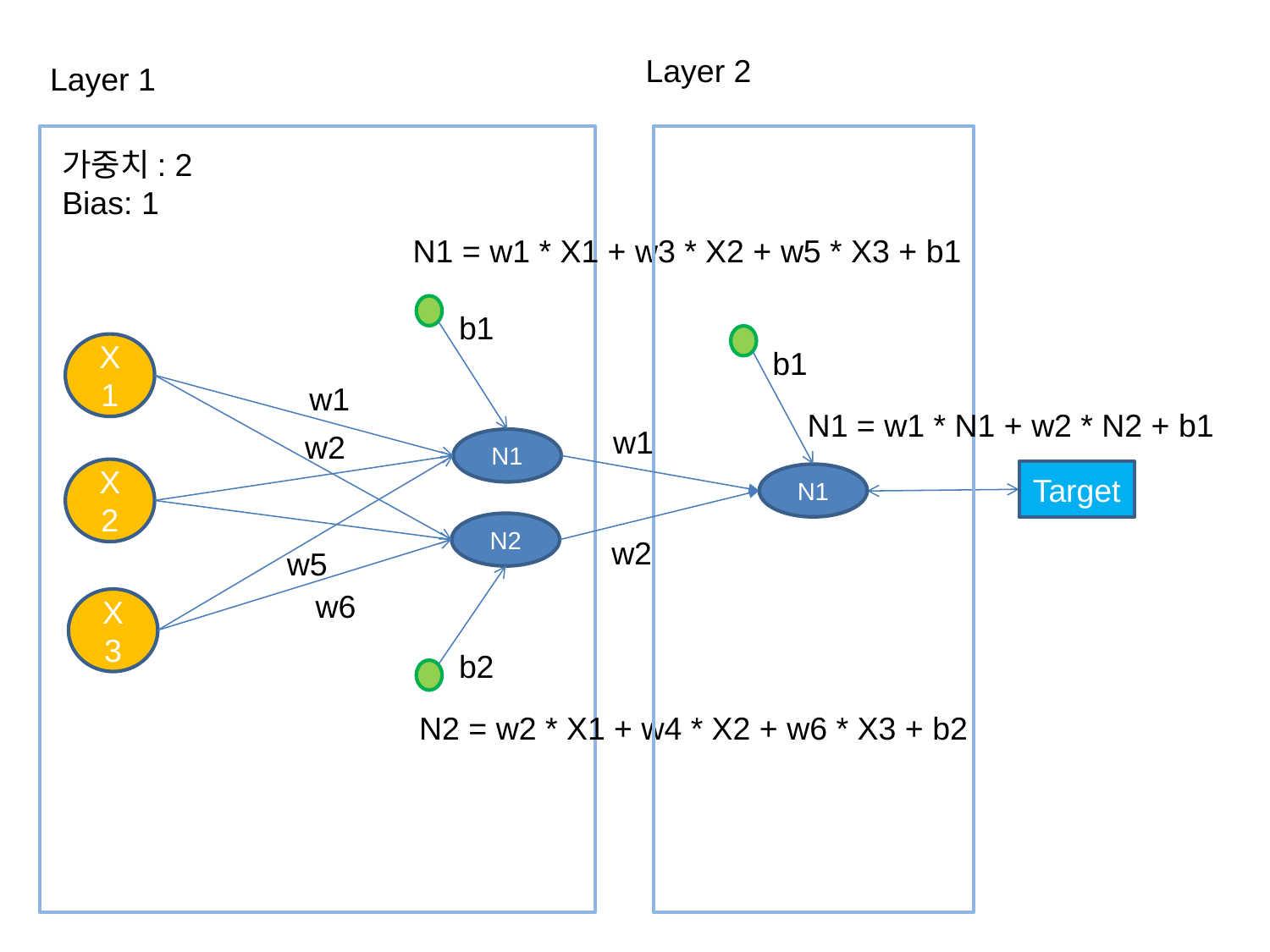

Layer 2
Layer 1

가중치: 2
Bias: 1
N1 = w1 * X1 + w3 * X2 + w5 * X3 + b1

b1

X1
b1
w1
N1 = w1 * N1 + w2 * N2 + b1
w1
w2
N1
X2
Target
N1
N2
w2
w5
w6
X3
b2

N2 = w2 * X1 + w4 * X2 + w6 * X3 + b2